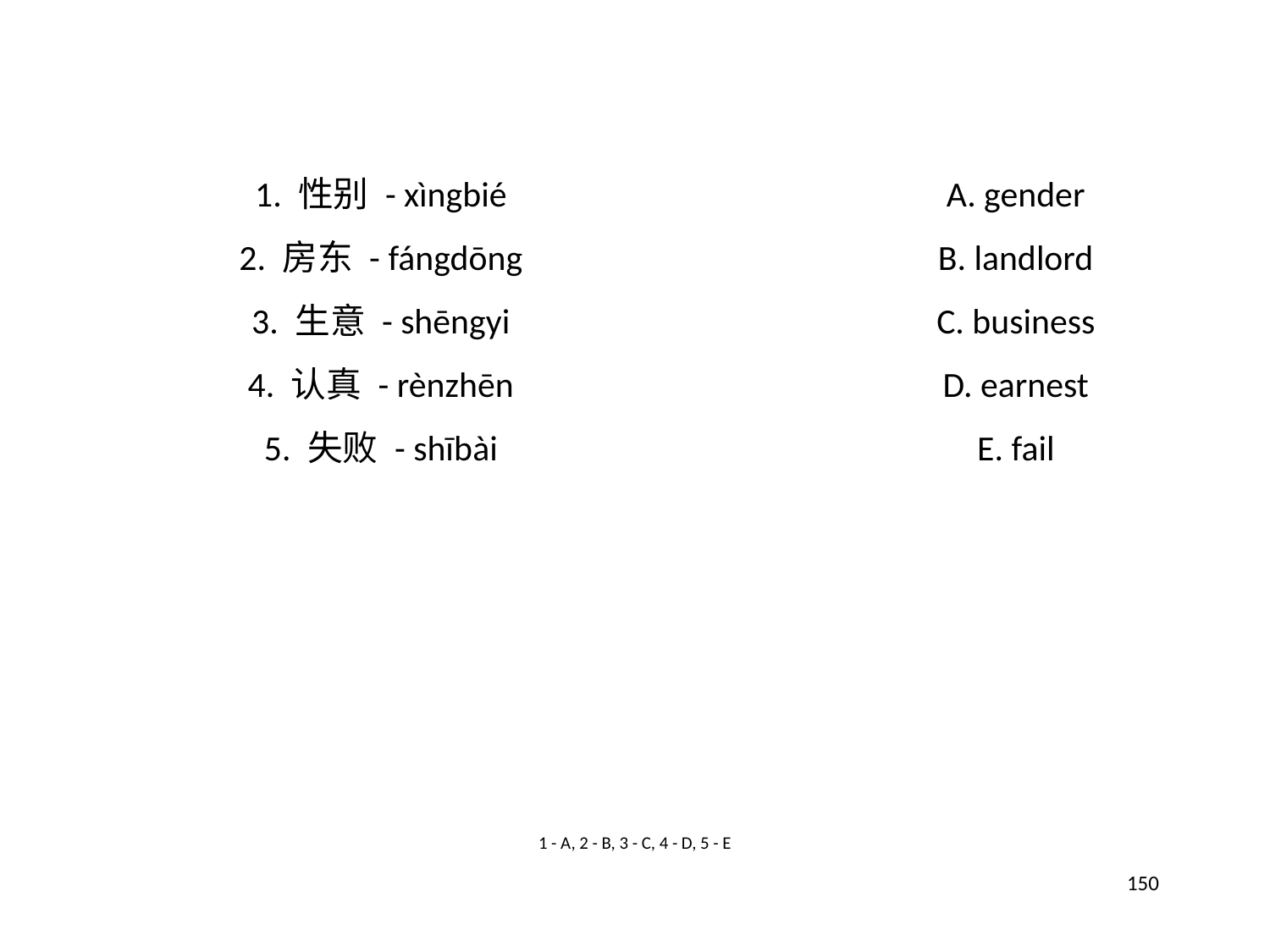

1. 性别 - xìngbié

A. gender

2. 房东 - fángdōng

B. landlord

3. 生意 - shēngyi

C. business

4. 认真 - rènzhēn

D. earnest

5. 失败 - shībài

E. fail
1 - A, 2 - B, 3 - C, 4 - D, 5 - E

150